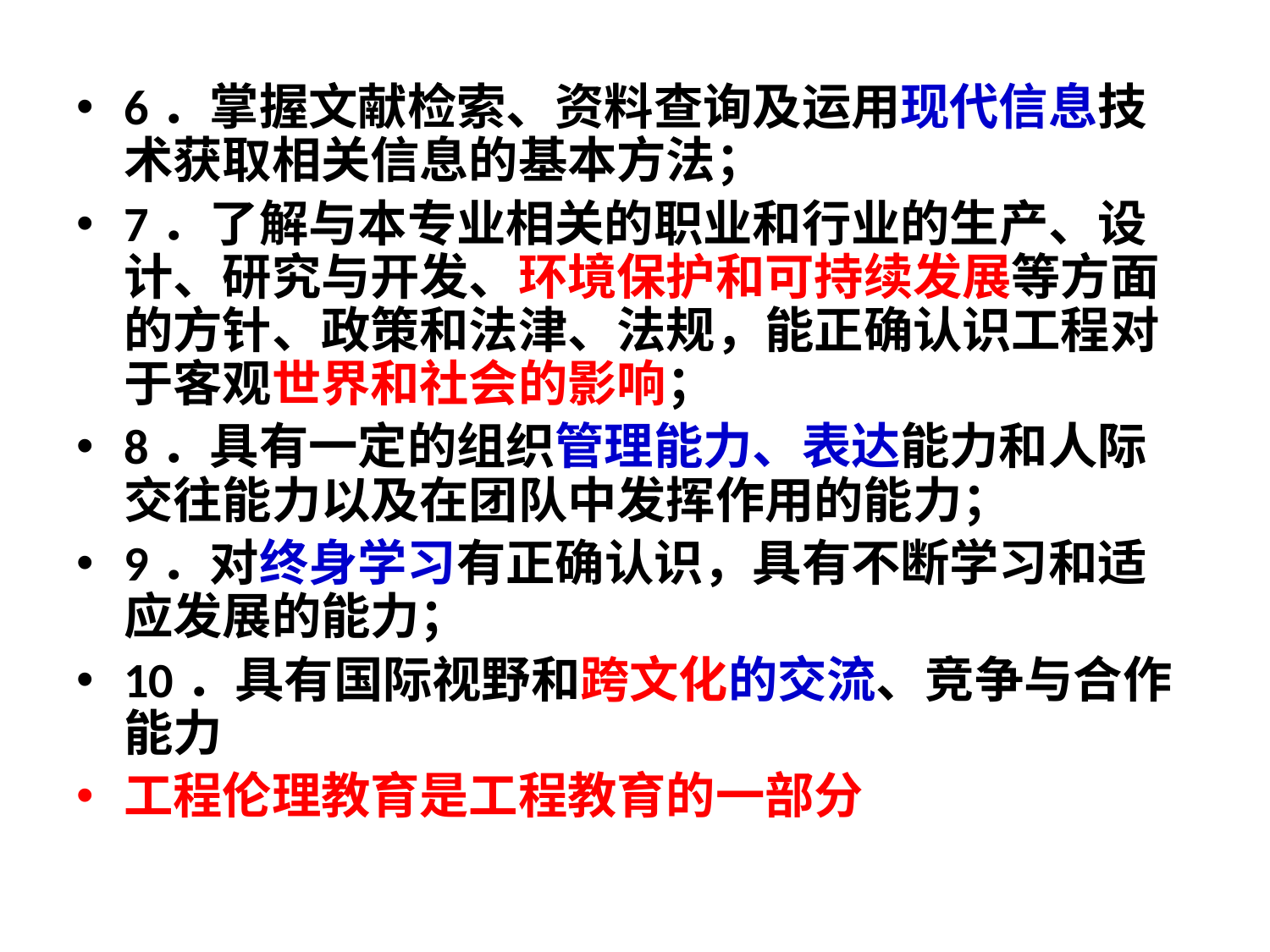

#
6．掌握文献检索、资料查询及运用现代信息技术获取相关信息的基本方法；
7．了解与本专业相关的职业和行业的生产、设计、研究与开发、环境保护和可持续发展等方面的方针、政策和法津、法规，能正确认识工程对于客观世界和社会的影响；
8．具有一定的组织管理能力、表达能力和人际交往能力以及在团队中发挥作用的能力；
9．对终身学习有正确认识，具有不断学习和适应发展的能力；
10．具有国际视野和跨文化的交流、竞争与合作能力
工程伦理教育是工程教育的一部分